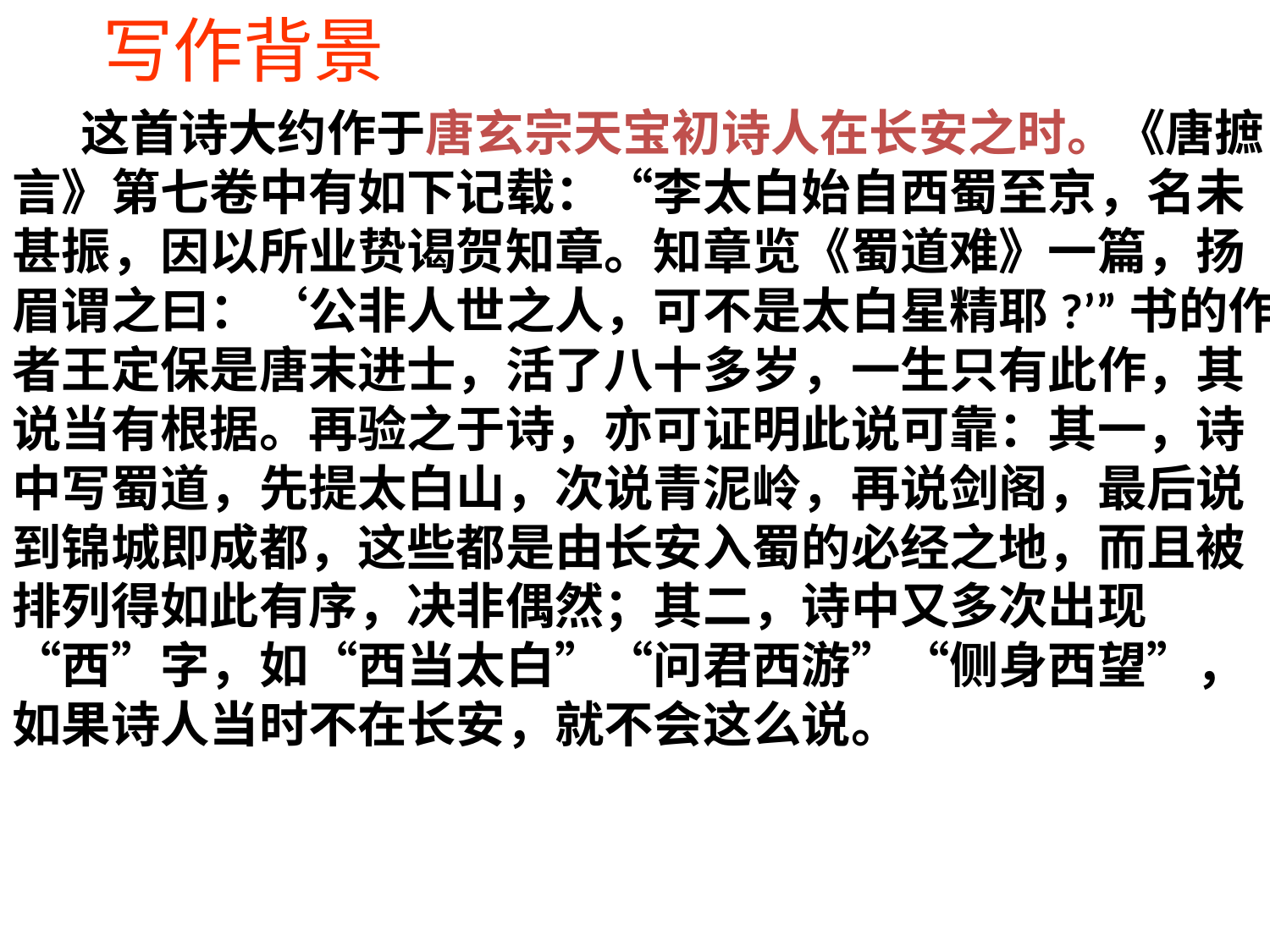

写作背景
     这首诗大约作于唐玄宗天宝初诗人在长安之时。《唐摭言》第七卷中有如下记载：“李太白始自西蜀至京，名未甚振，因以所业贽谒贺知章。知章览《蜀道难》一篇，扬眉谓之曰：‘公非人世之人，可不是太白星精耶?’”书的作者王定保是唐末进士，活了八十多岁，一生只有此作，其说当有根据。再验之于诗，亦可证明此说可靠：其一，诗中写蜀道，先提太白山，次说青泥岭，再说剑阁，最后说到锦城即成都，这些都是由长安入蜀的必经之地，而且被排列得如此有序，决非偶然；其二，诗中又多次出现“西”字，如“西当太白”“问君西游”“侧身西望”，如果诗人当时不在长安，就不会这么说。